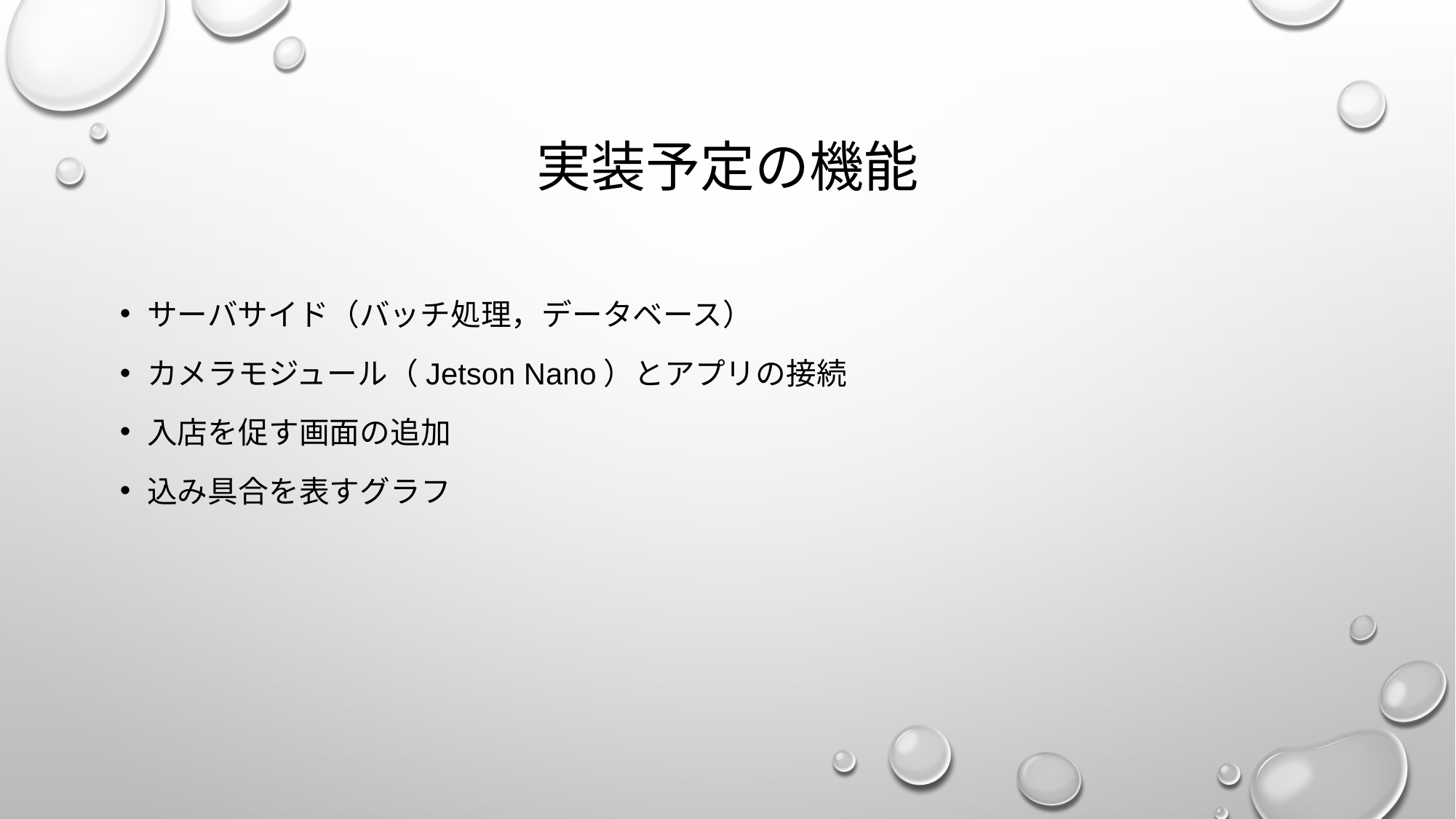

# 実装予定の機能
サーバサイド（バッチ処理，データベース）
カメラモジュール（Jetson Nano）とアプリの接続
入店を促す画面の追加
込み具合を表すグラフ